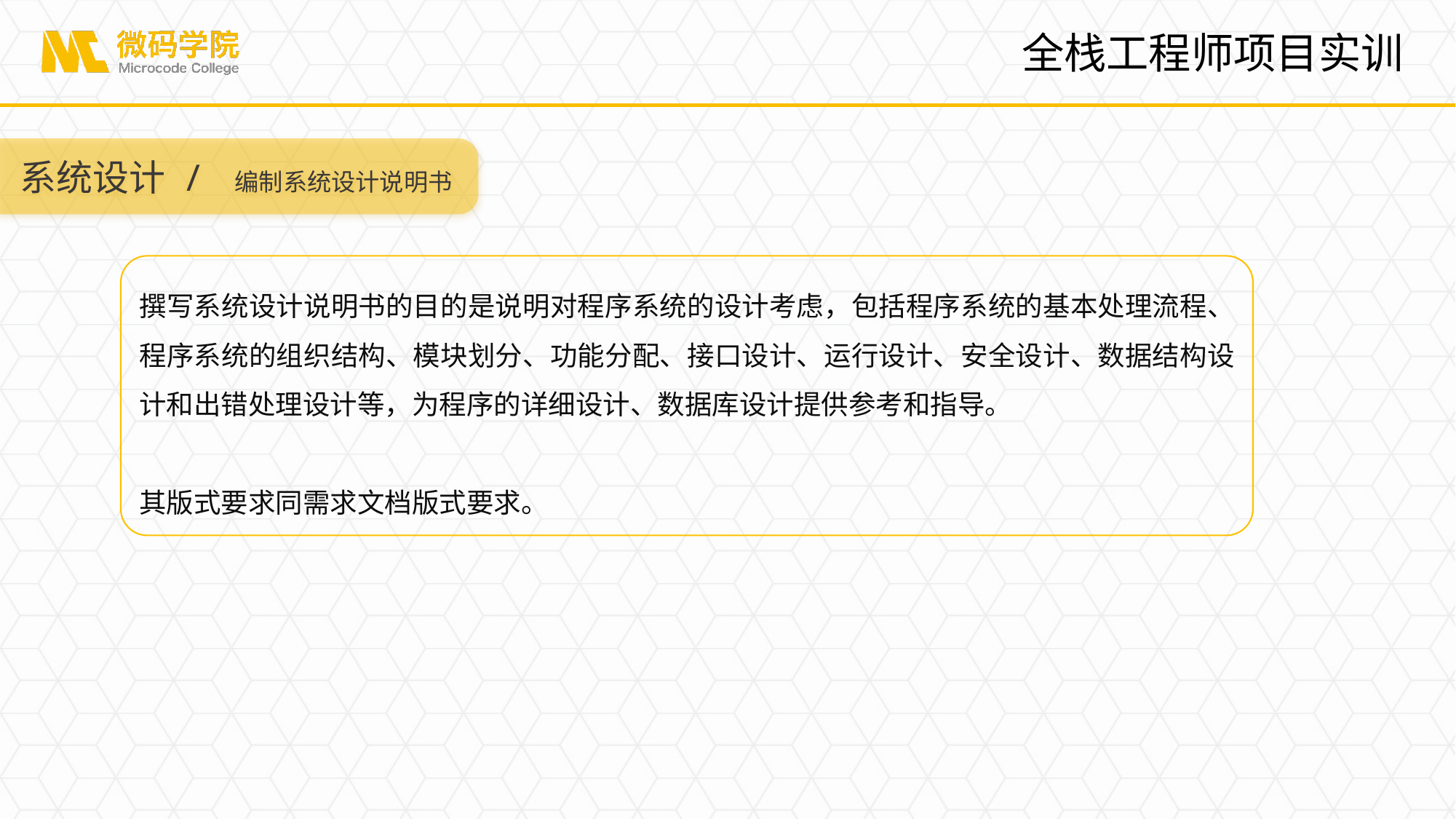

系统设计 / 编制系统设计说明书
撰写系统设计说明书的目的是说明对程序系统的设计考虑，包括程序系统的基本处理流程、程序系统的组织结构、模块划分、功能分配、接口设计、运行设计、安全设计、数据结构设计和出错处理设计等，为程序的详细设计、数据库设计提供参考和指导。

其版式要求同需求文档版式要求。